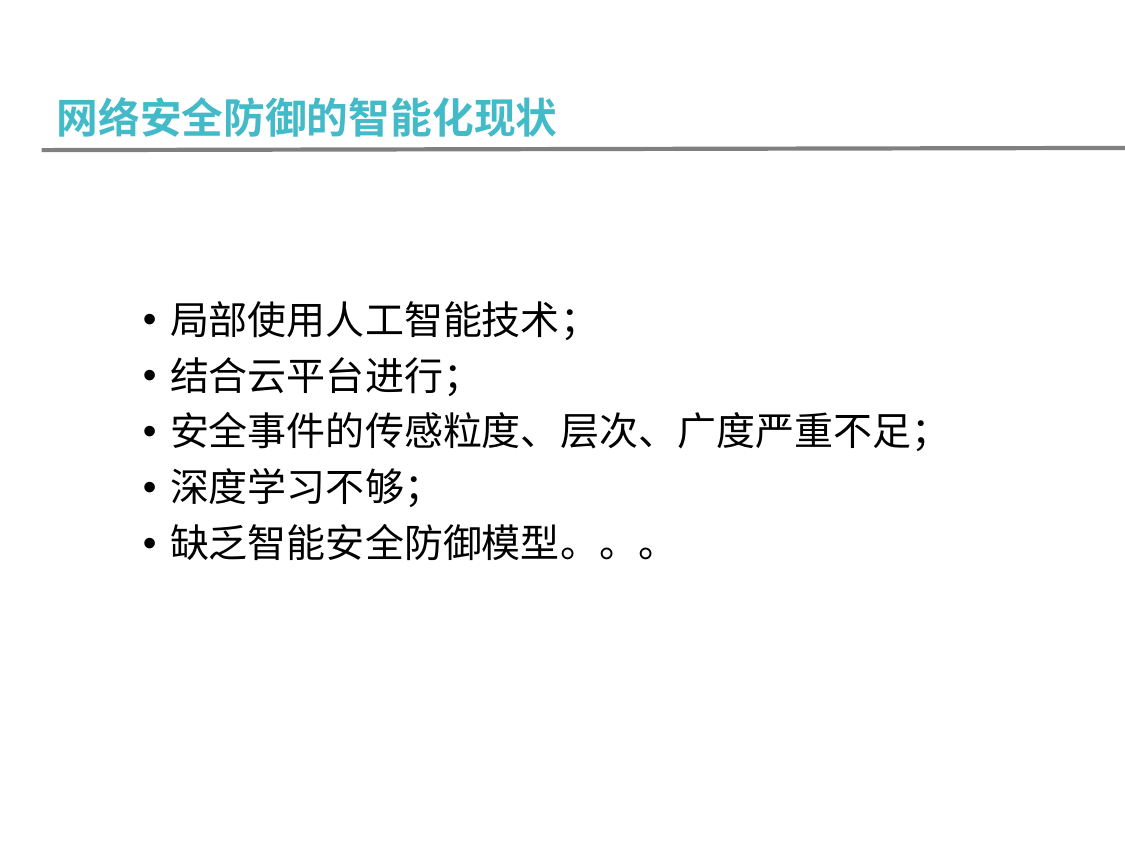

网络安全防御的智能化现状
局部使用人工智能技术；
结合云平台进行；
安全事件的传感粒度、层次、广度严重不足；
深度学习不够；
缺乏智能安全防御模型。。。